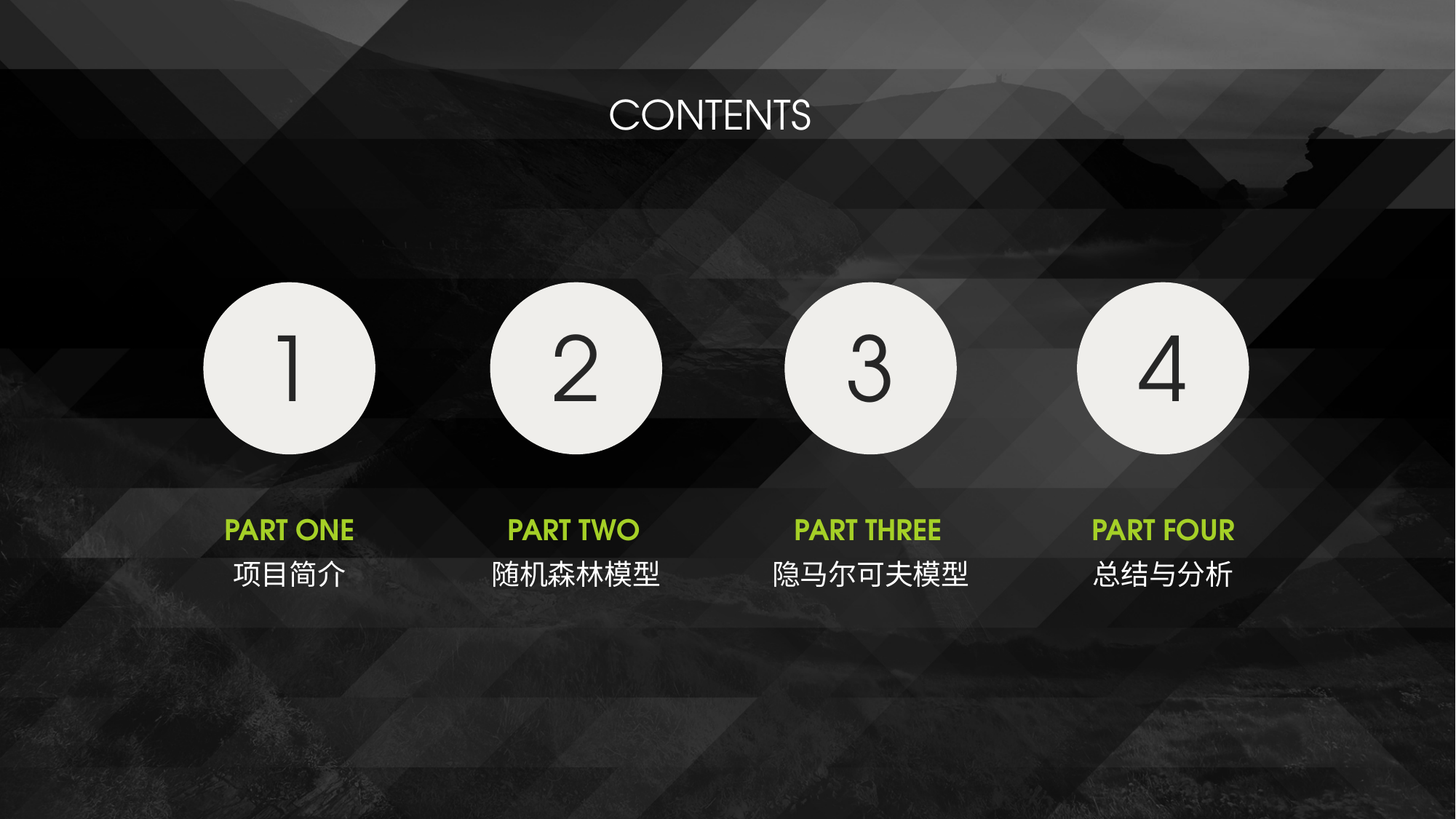

CONTENTS

1

2

3

4
PART ONE
PART TWO
PART THREE
PART FOUR
项目简介
随机森林模型
隐马尔可夫模型
总结与分析